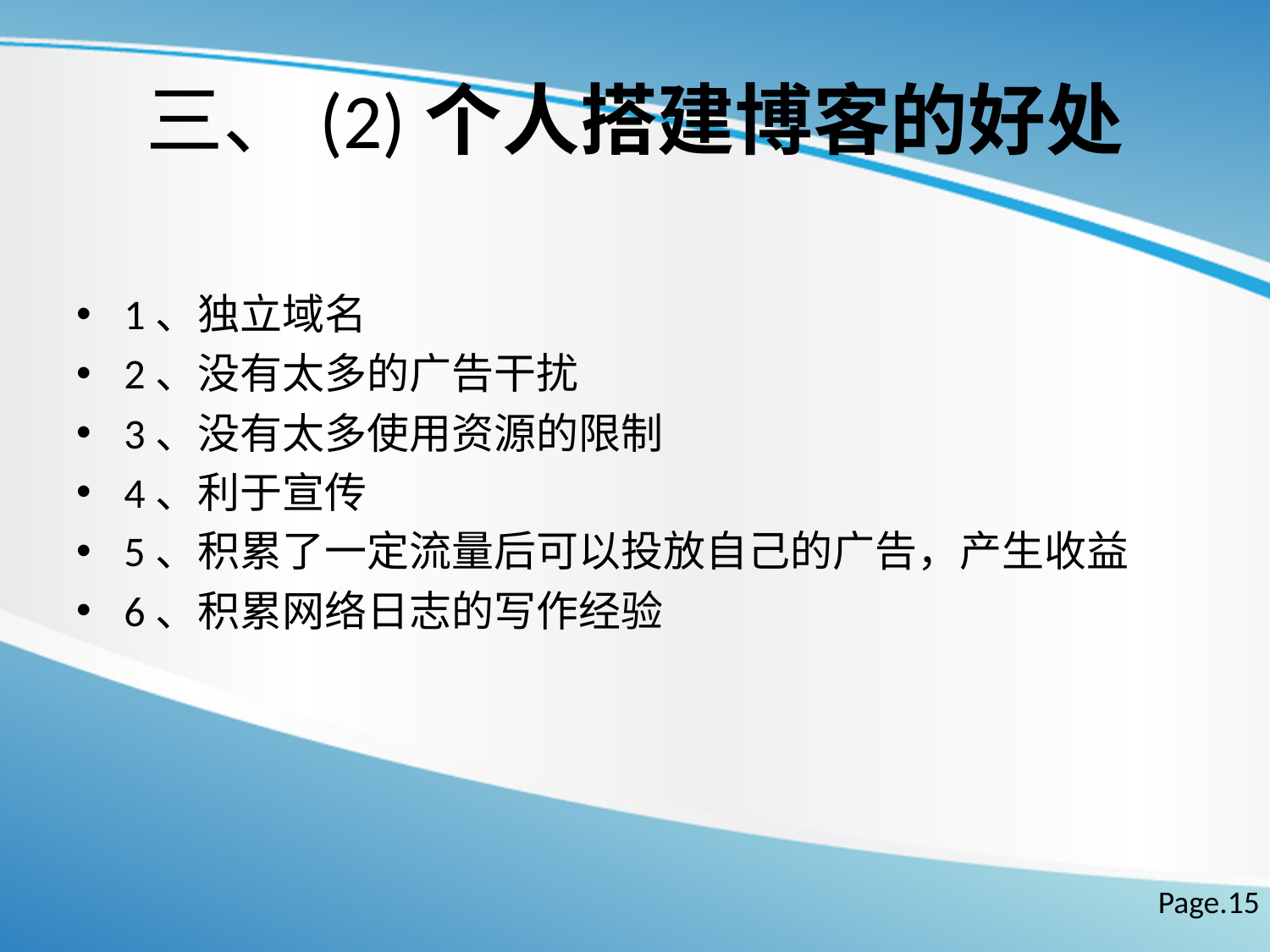

# 三、(2)个人搭建博客的好处

1、独立域名
2、没有太多的广告干扰
3、没有太多使用资源的限制
4、利于宣传
5、积累了一定流量后可以投放自己的广告，产生收益
6、积累网络日志的写作经验

Page.15